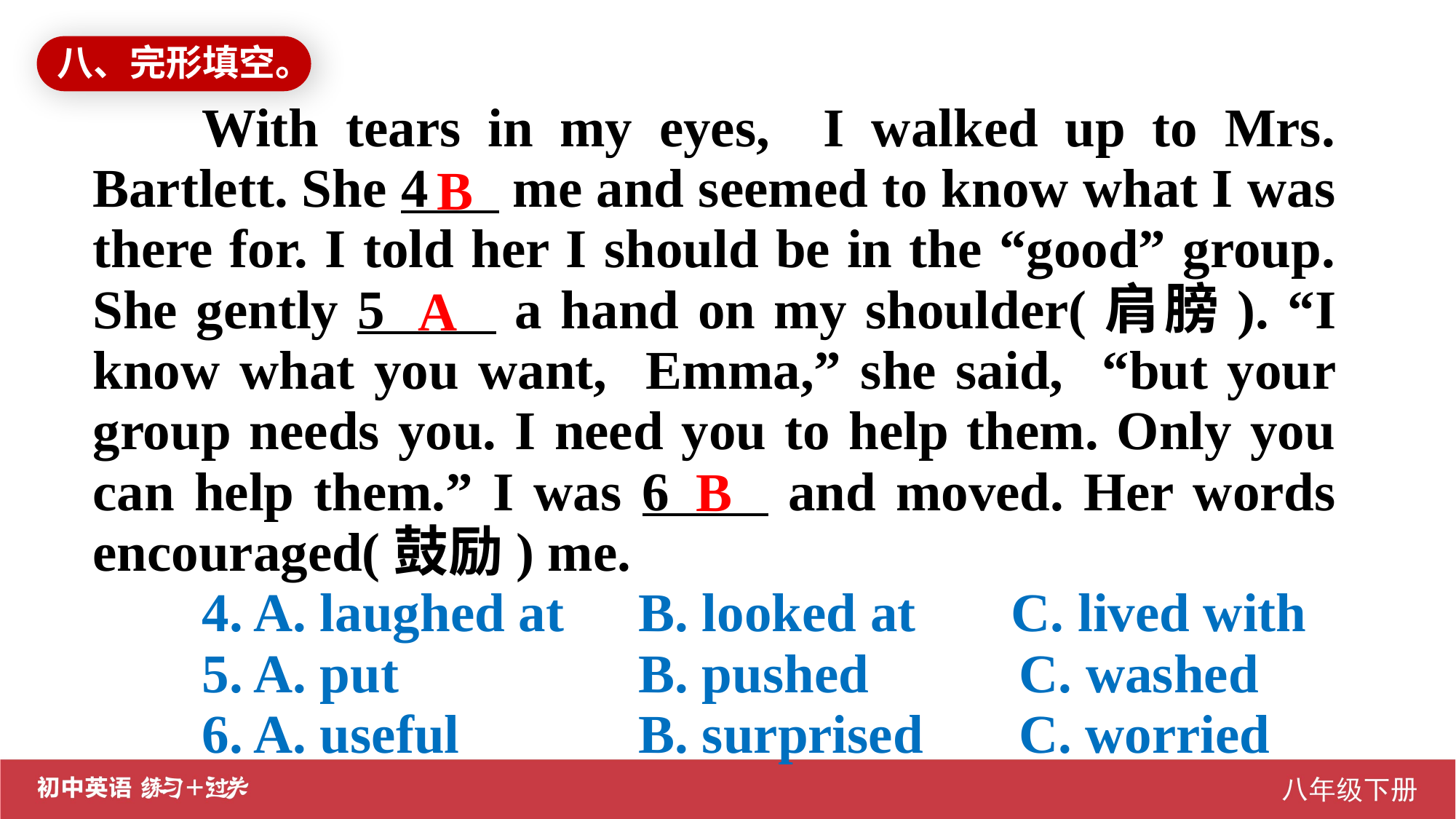

八、完形填空。

With tears in my eyes,  I walked up to Mrs. Bartlett. She 4      me and seemed to know what I was there for. I told her I should be in the “good” group. She gently 5       a hand on my shoulder(肩膀). “I know what you want,  Emma,” she said,  “but your group needs you. I need you to help them. Only you can help them.” I was 6      and moved. Her words encouraged(鼓励) me.
4. A. laughed at	B. looked at       C. lived with
5. A. put			B. pushed           C. washed
6. A. useful		B. surprised       C. worried

B
A
B